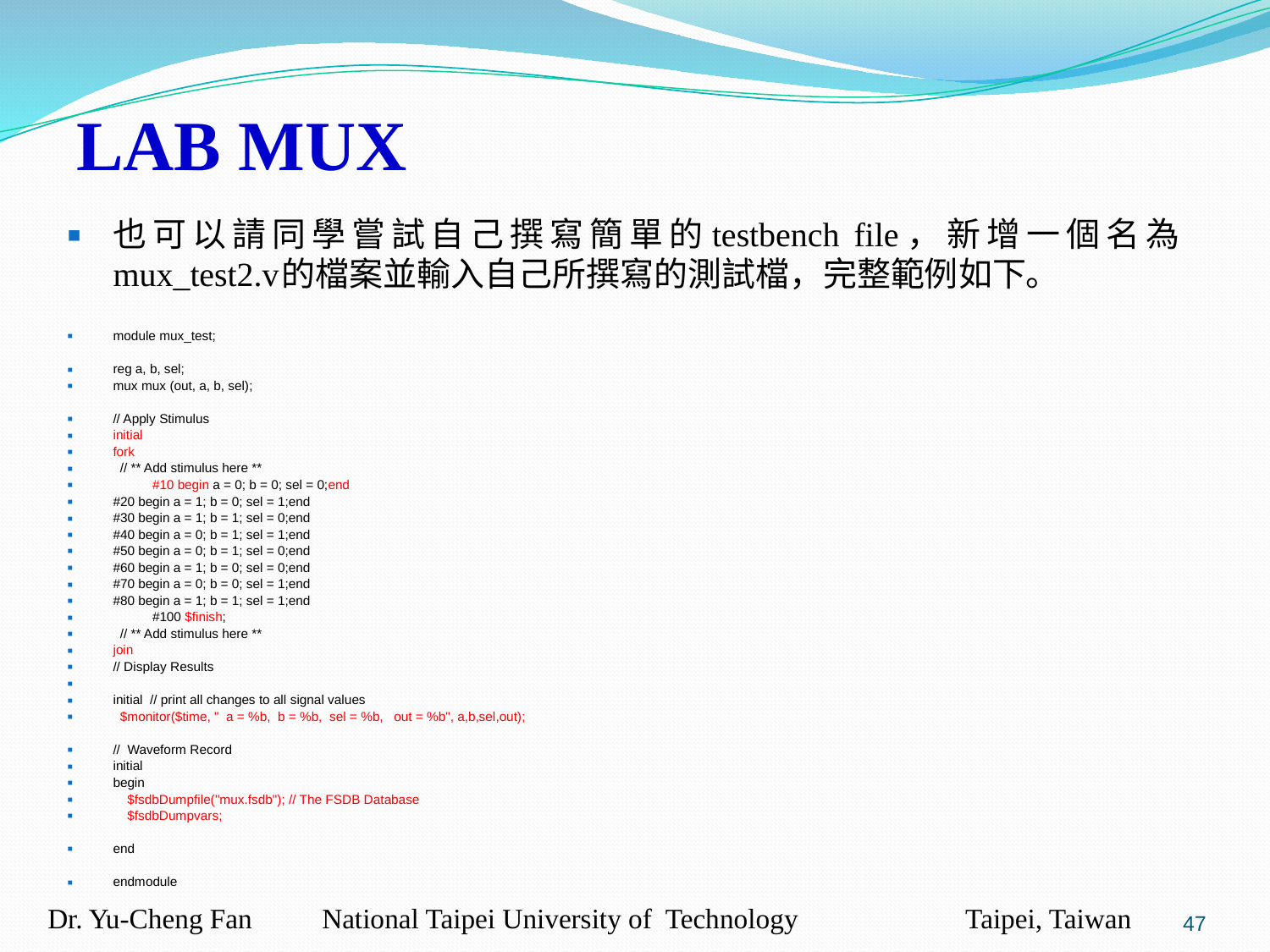

LAB MUX

也可以請同學嘗試自己撰寫簡單的testbench file，新增一個名為mux_test2.v的檔案並輸入自己所撰寫的測試檔，完整範例如下。

module mux_test;

reg a, b, sel;
mux mux (out, a, b, sel);

// Apply Stimulus
initial
fork
  // ** Add stimulus here **
  	#10 begin a = 0; b = 0; sel = 0;end
	#20 begin a = 1; b = 0; sel = 1;end
	#30 begin a = 1; b = 1; sel = 0;end
	#40 begin a = 0; b = 1; sel = 1;end
	#50 begin a = 0; b = 1; sel = 0;end
	#60 begin a = 1; b = 0; sel = 0;end
	#70 begin a = 0; b = 0; sel = 1;end
	#80 begin a = 1; b = 1; sel = 1;end
  	#100 $finish;
  // ** Add stimulus here **
join
// Display Results

initial  // print all changes to all signal values
  $monitor($time, "  a = %b,  b = %b,  sel = %b,   out = %b", a,b,sel,out);

//  Waveform Record
initial
begin
    $fsdbDumpfile("mux.fsdb"); // The FSDB Database
    $fsdbDumpvars;

end

endmodule
47
Dr. Yu-Cheng Fan          National Taipei University of  Technology                        Taipei, Taiwan